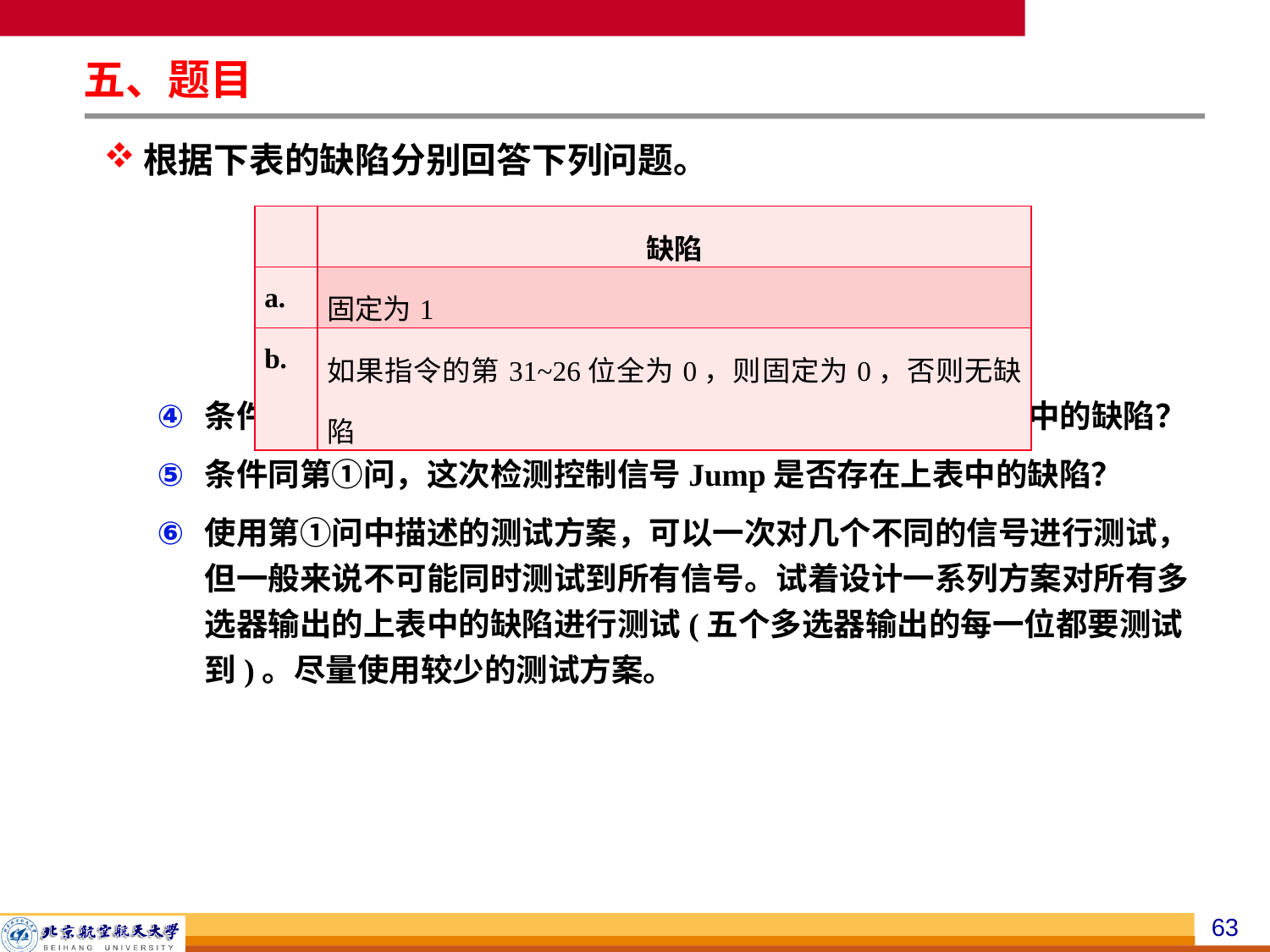

五、题目
根据下表的缺陷分别回答下列问题。

条件同第①问，这次检测控制信号MemRead是否存在上表中的缺陷？
条件同第①问，这次检测控制信号Jump是否存在上表中的缺陷？
使用第①问中描述的测试方案，可以一次对几个不同的信号进行测试，但一般来说不可能同时测试到所有信号。试着设计一系列方案对所有多选器输出的上表中的缺陷进行测试(五个多选器输出的每一位都要测试到)。尽量使用较少的测试方案。
|  | 缺陷 |
| --- | --- |
| a. | 固定为1 |
| b. | 如果指令的第31~26位全为0，则固定为0，否则无缺陷 |